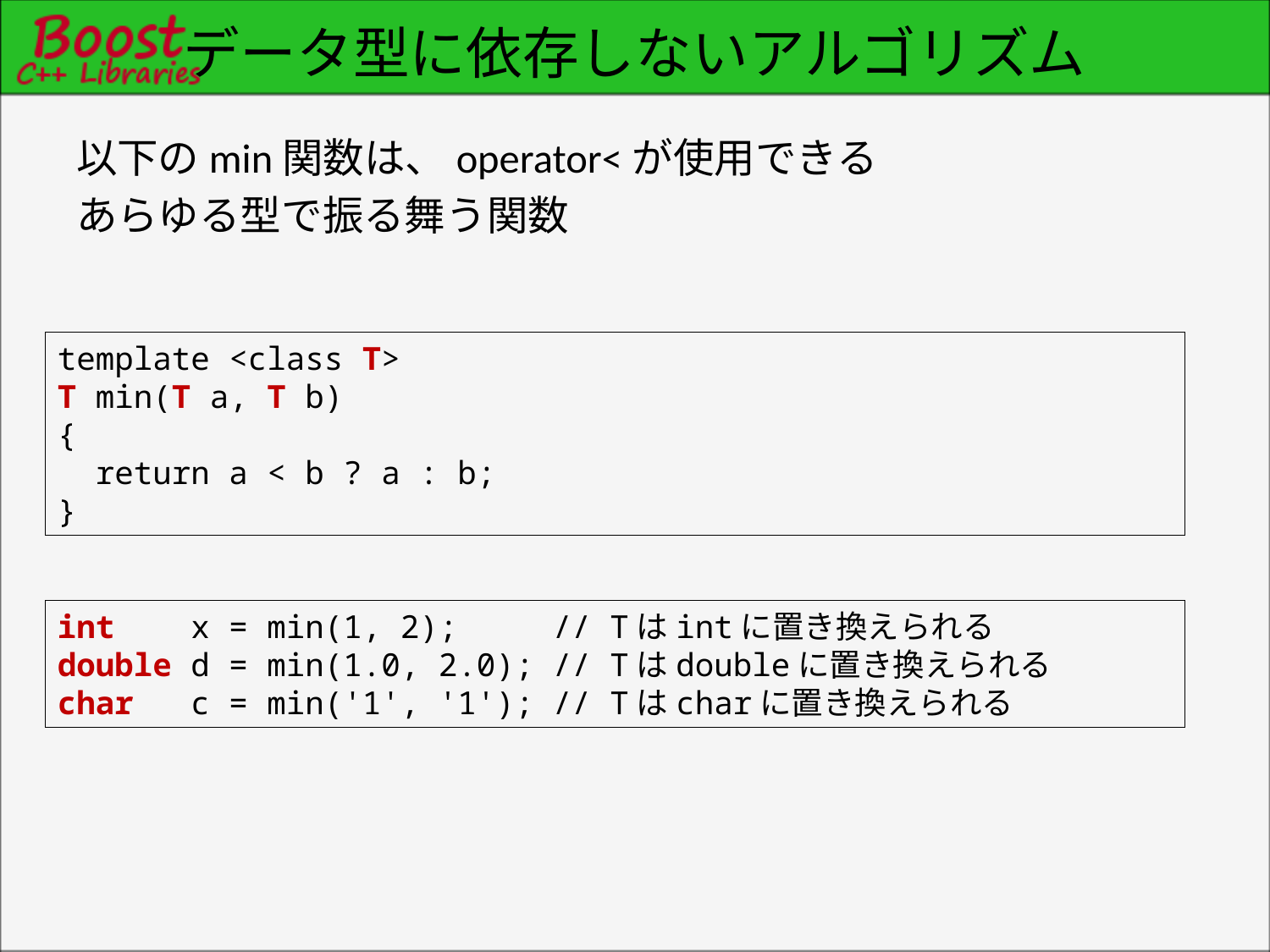

# データ型に依存しないアルゴリズム
以下のmin関数は、operator<が使用できる
あらゆる型で振る舞う関数
template <class T>
T min(T a, T b)
{
  return a < b ? a : b;
}
int    x = min(1, 2);     // Tはintに置き換えられる
double d = min(1.0, 2.0); // Tはdoubleに置き換えられる
char   c = min('1', '1'); // Tはcharに置き換えられる